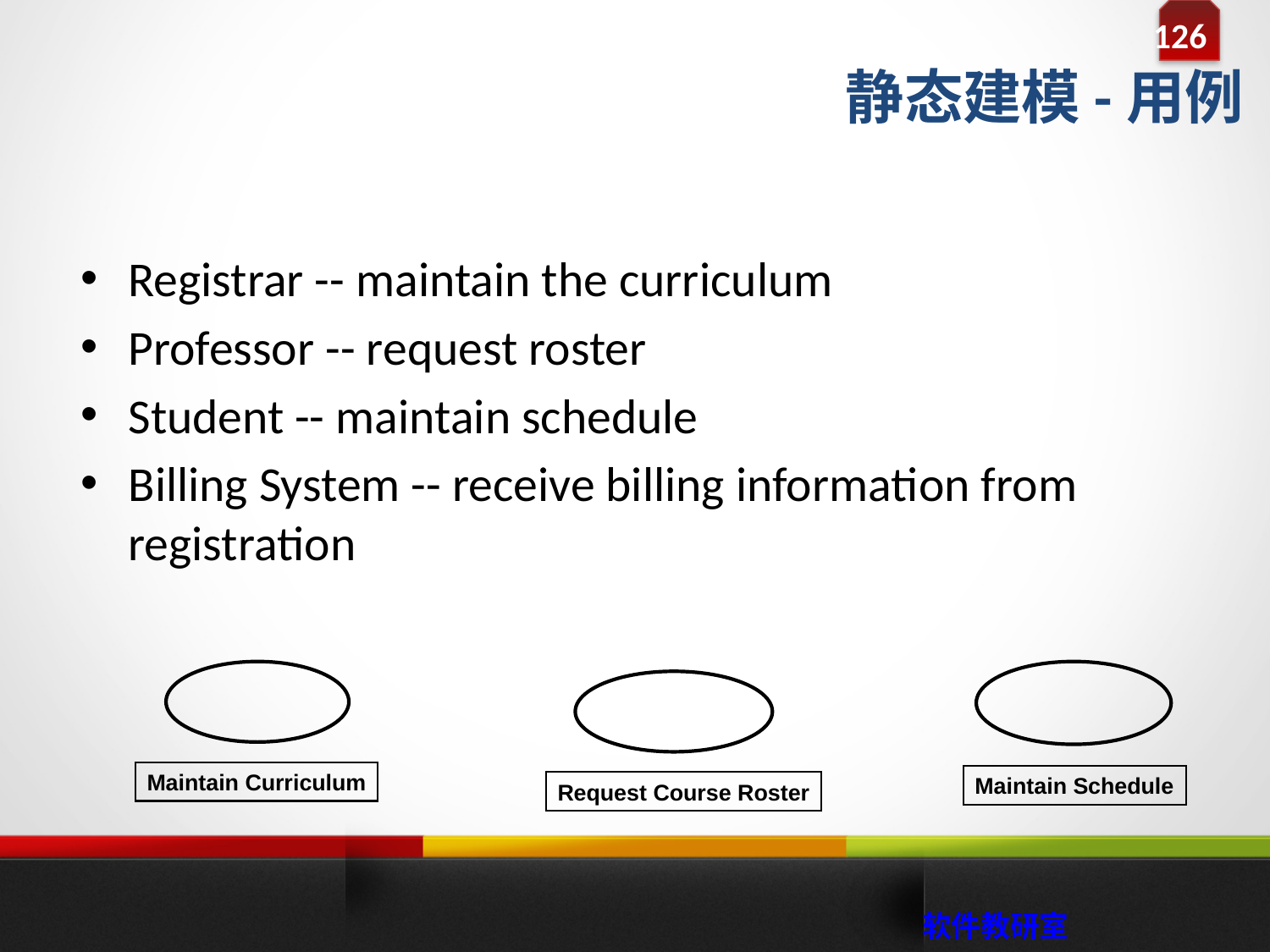

静态建模-用例
Registrar -- maintain the curriculum
Professor -- request roster
Student -- maintain schedule
Billing System -- receive billing information from registration

Maintain Curriculum

Maintain Schedule

Request Course Roster
                                     软件教研室